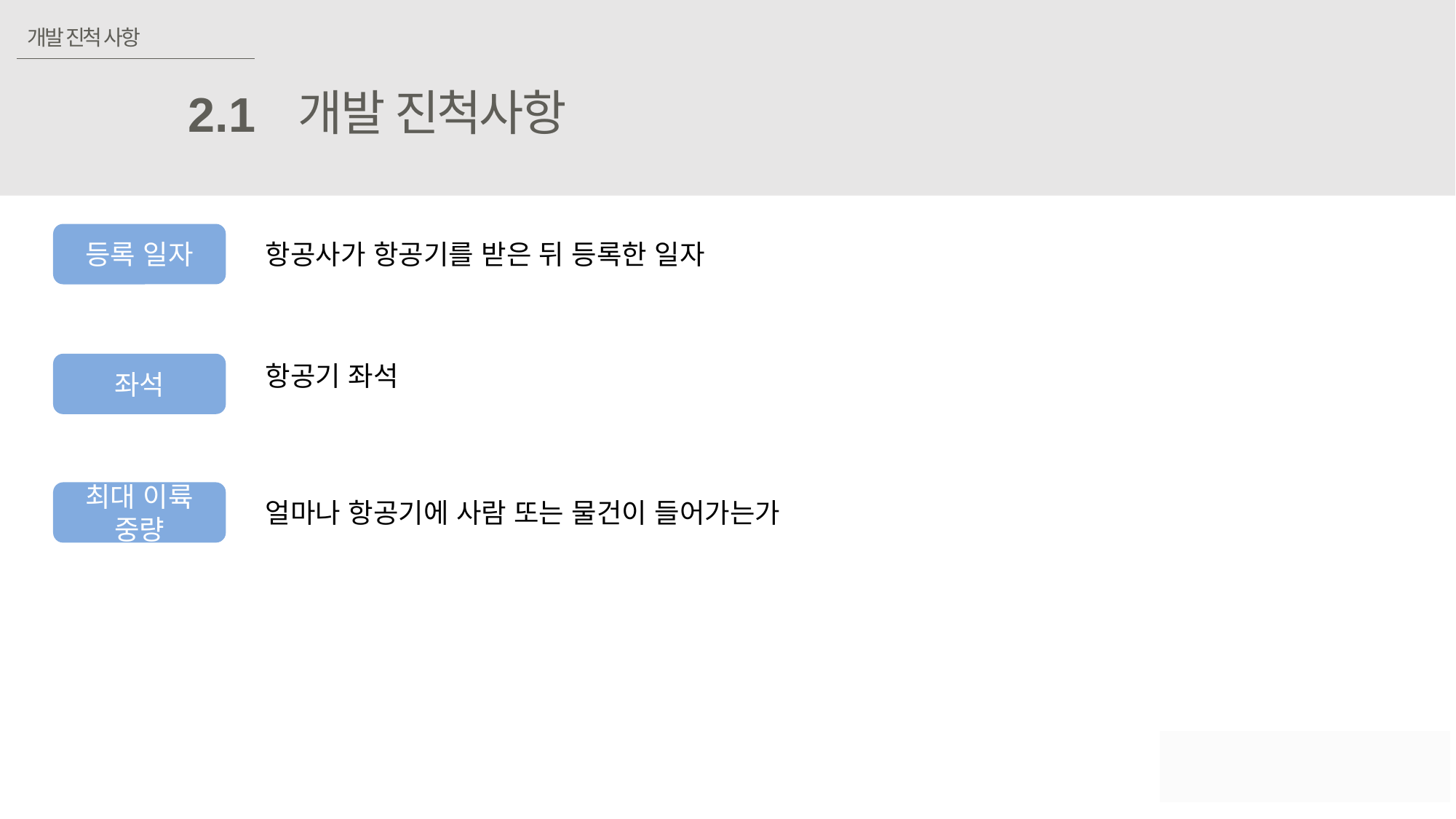

개발 진척 사항
개발 진척사항
2.1
등록 일자
항공사가 항공기를 받은 뒤 등록한 일자
좌석
항공기 좌석
최대 이륙 중량
얼마나 항공기에 사람 또는 물건이 들어가는가